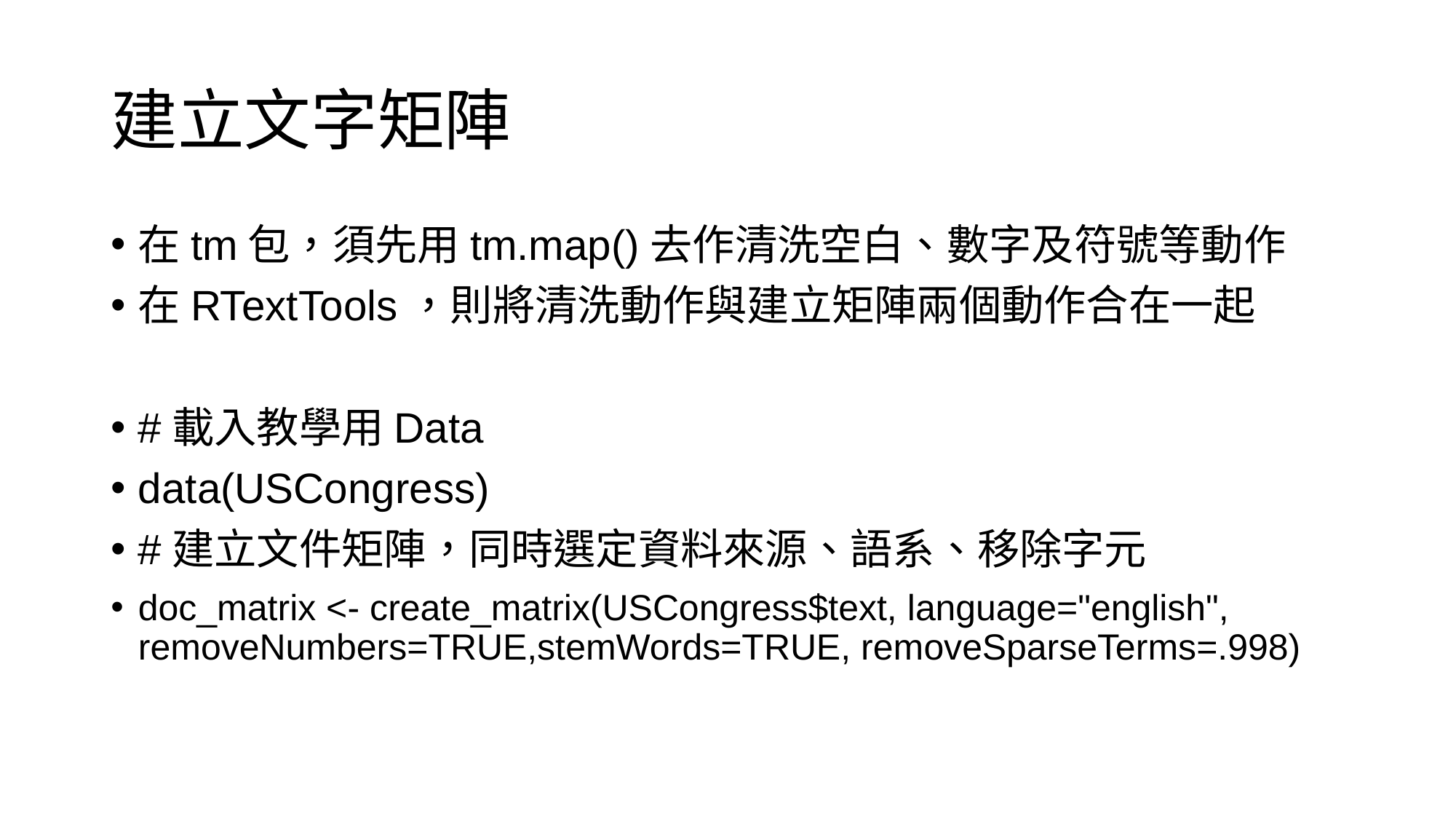

# 建立文字矩陣
在tm包，須先用tm.map()去作清洗空白、數字及符號等動作
在RTextTools，則將清洗動作與建立矩陣兩個動作合在一起

#載入教學用Data
data(USCongress)
#建立文件矩陣，同時選定資料來源、語系、移除字元
doc_matrix <- create_matrix(USCongress$text, language="english", removeNumbers=TRUE,stemWords=TRUE, removeSparseTerms=.998)